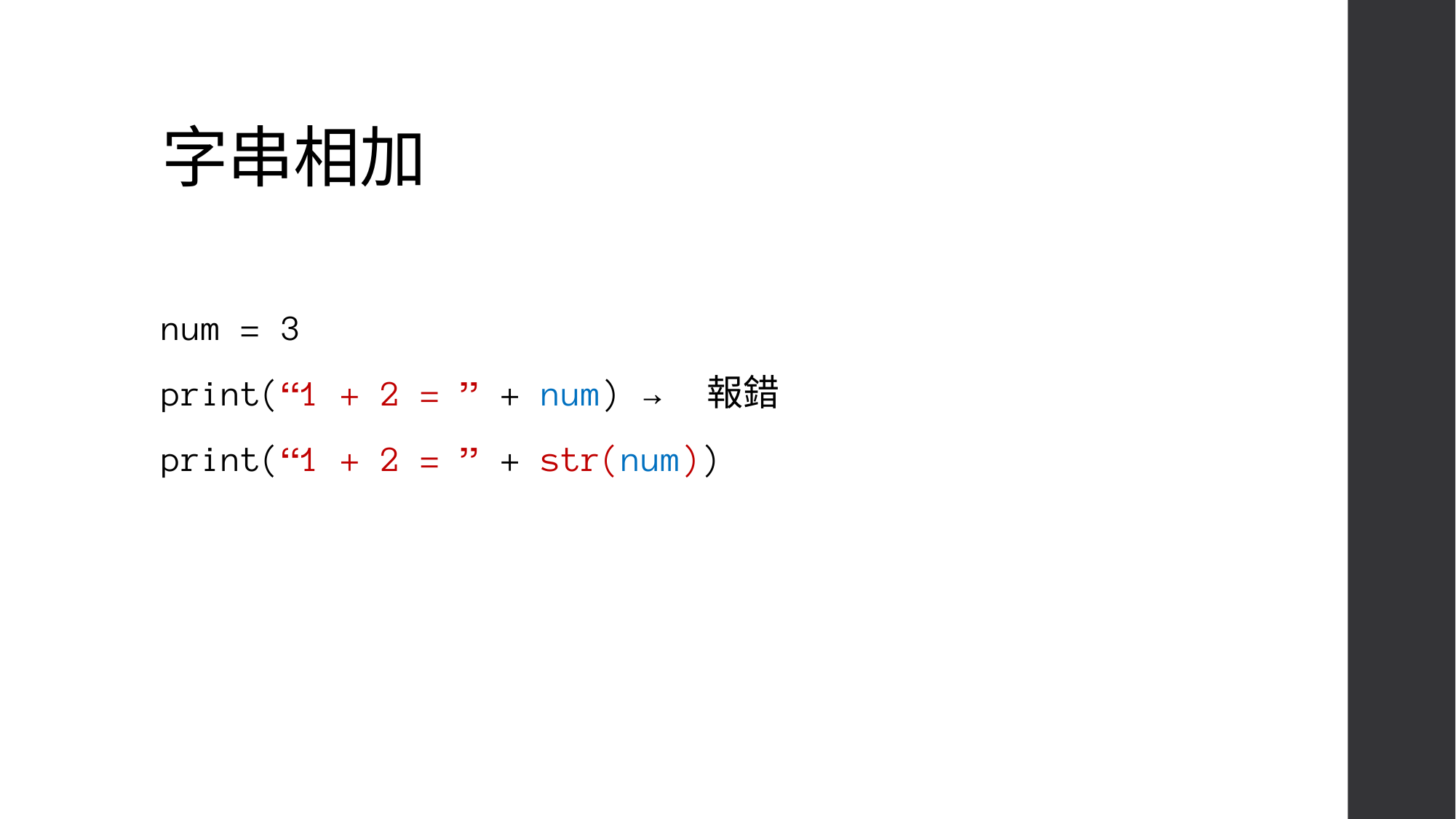

# 字串相加
num = 3
print(“1 + 2 = ” + num) → 報錯
print(“1 + 2 = ” + str(num))